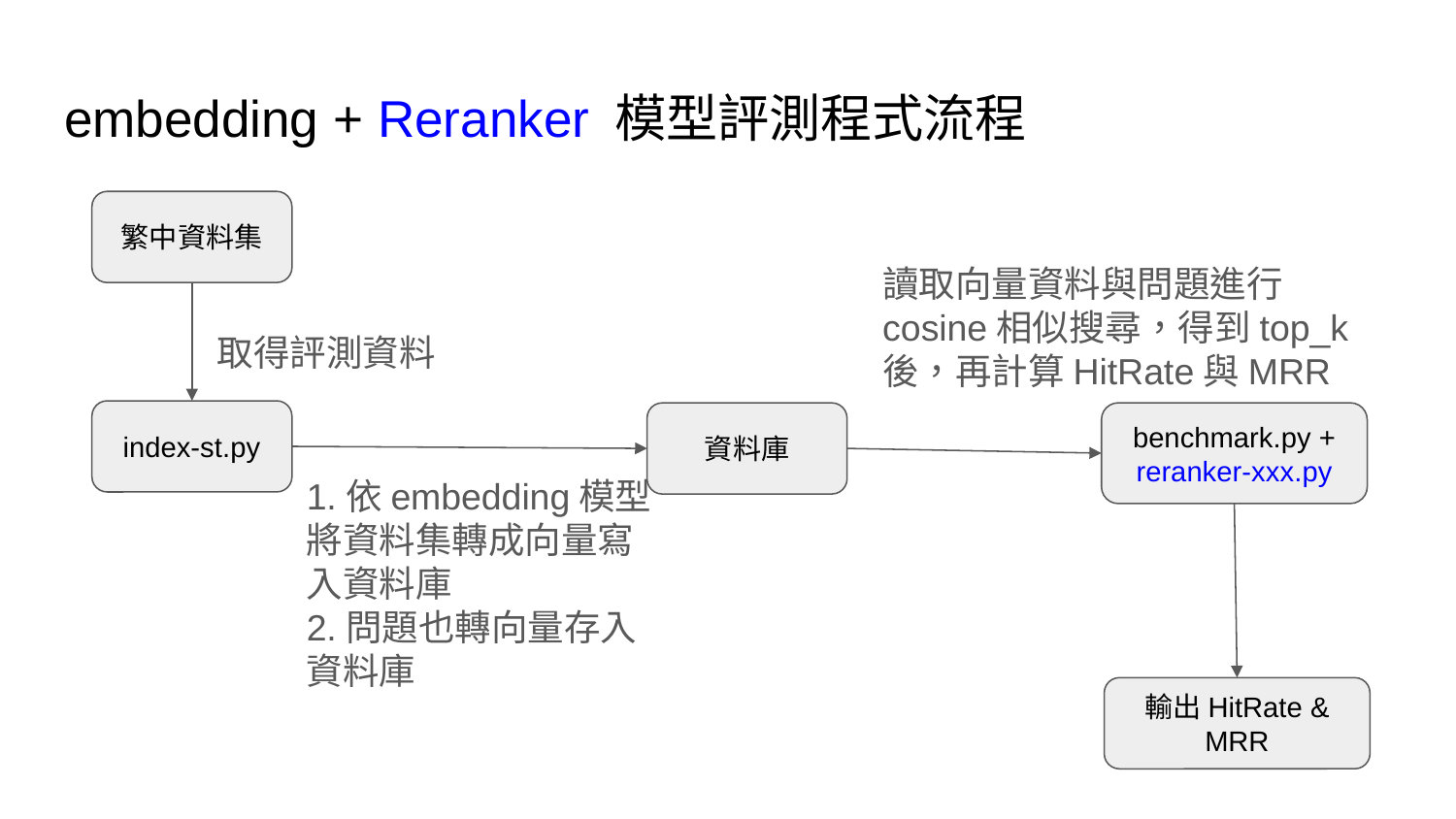

# embedding + Reranker 模型評測程式流程
繁中資料集
讀取向量資料與問題進行cosine相似搜尋，得到top_k後，再計算HitRate與MRR
取得評測資料
index-st.py
benchmark.py +
reranker-xxx.py
資料庫
1.依embedding模型將資料集轉成向量寫入資料庫
2.問題也轉向量存入資料庫
輸出HitRate & MRR